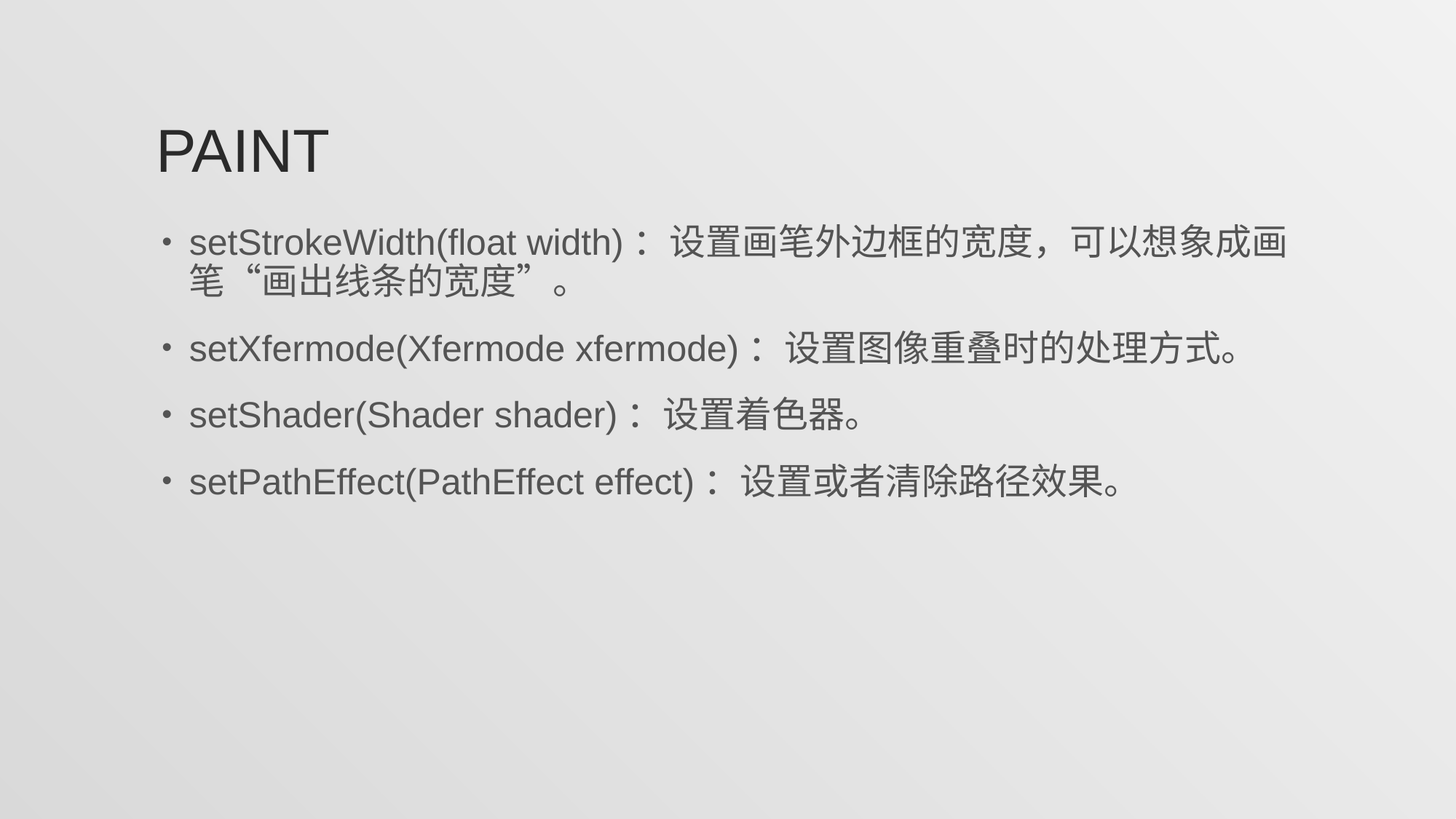

# paint
setStrokeWidth(float width)：设置画笔外边框的宽度，可以想象成画笔“画出线条的宽度”。
setXfermode(Xfermode xfermode)：设置图像重叠时的处理方式。
setShader(Shader shader)：设置着色器。
setPathEffect(PathEffect effect)：设置或者清除路径效果。